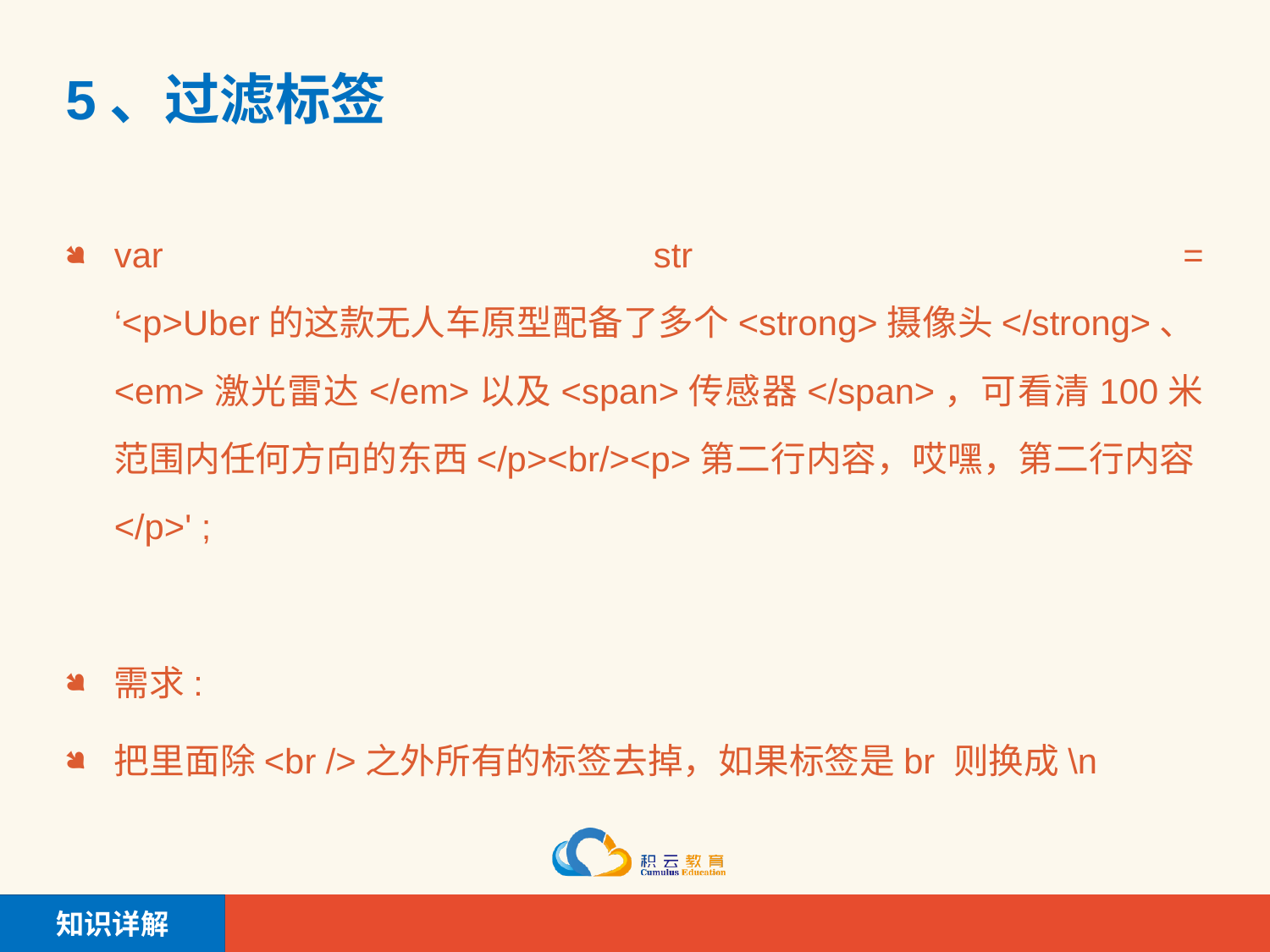

# 5、过滤标签
var str = ‘<p>Uber的这款无人车原型配备了多个<strong>摄像头</strong>、<em>激光雷达</em>以及<span>传感器</span>，可看清100米范围内任何方向的东西</p><br/><p>第二行内容，哎嘿，第二行内容</p>' ;

需求:
把里面除<br />之外所有的标签去掉，如果标签是br 则换成\n